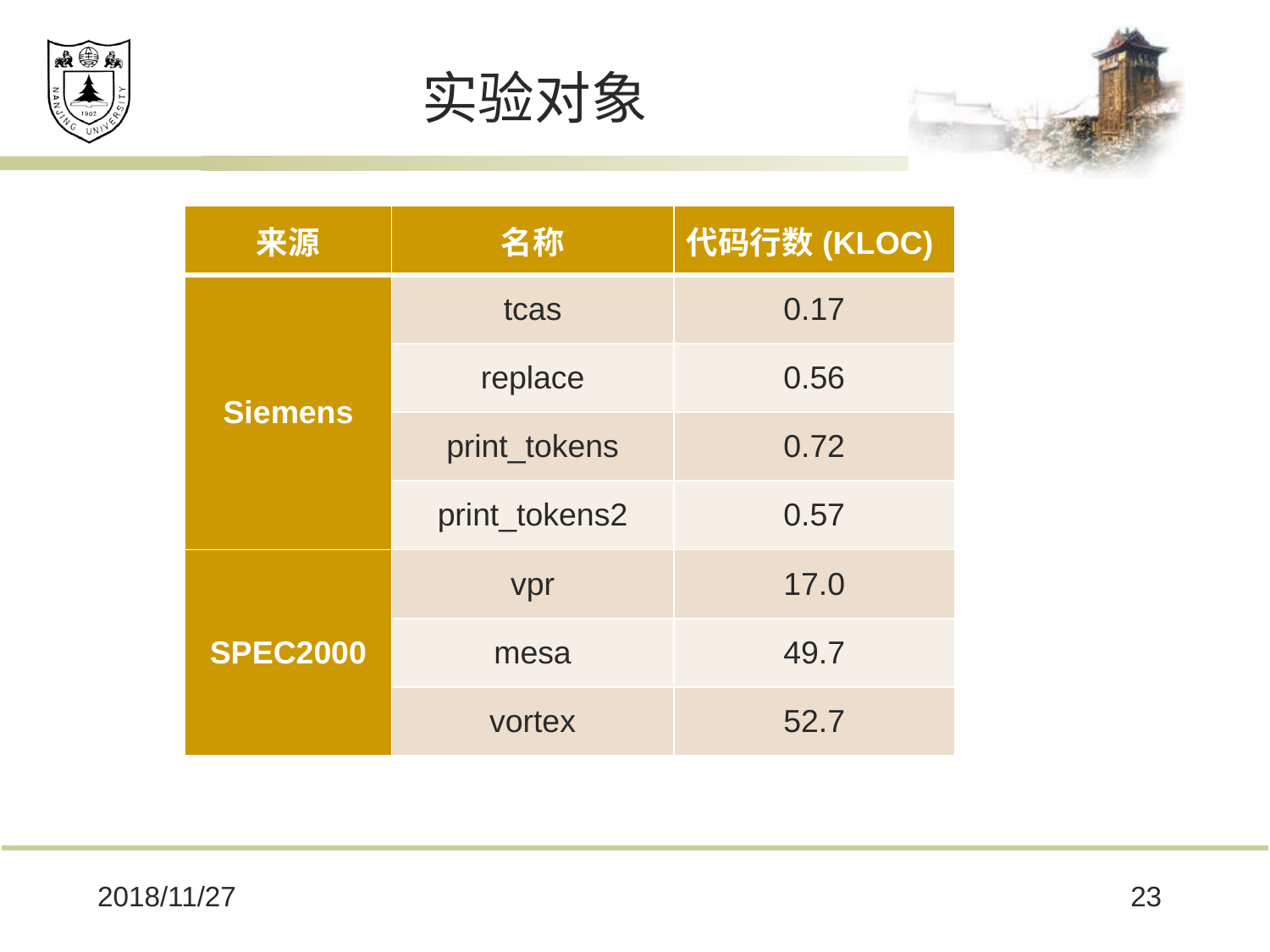

# 实验对象
| 来源 | 名称 | 代码行数(KLOC) |
| --- | --- | --- |
| Siemens | tcas | 0.17 |
|  | replace | 0.56 |
|  | print\_tokens | 0.72 |
|  | print\_tokens2 | 0.57 |
| SPEC2000 | vpr | 17.0 |
|  | mesa | 49.7 |
|  | vortex | 52.7 |
2018/11/27
23